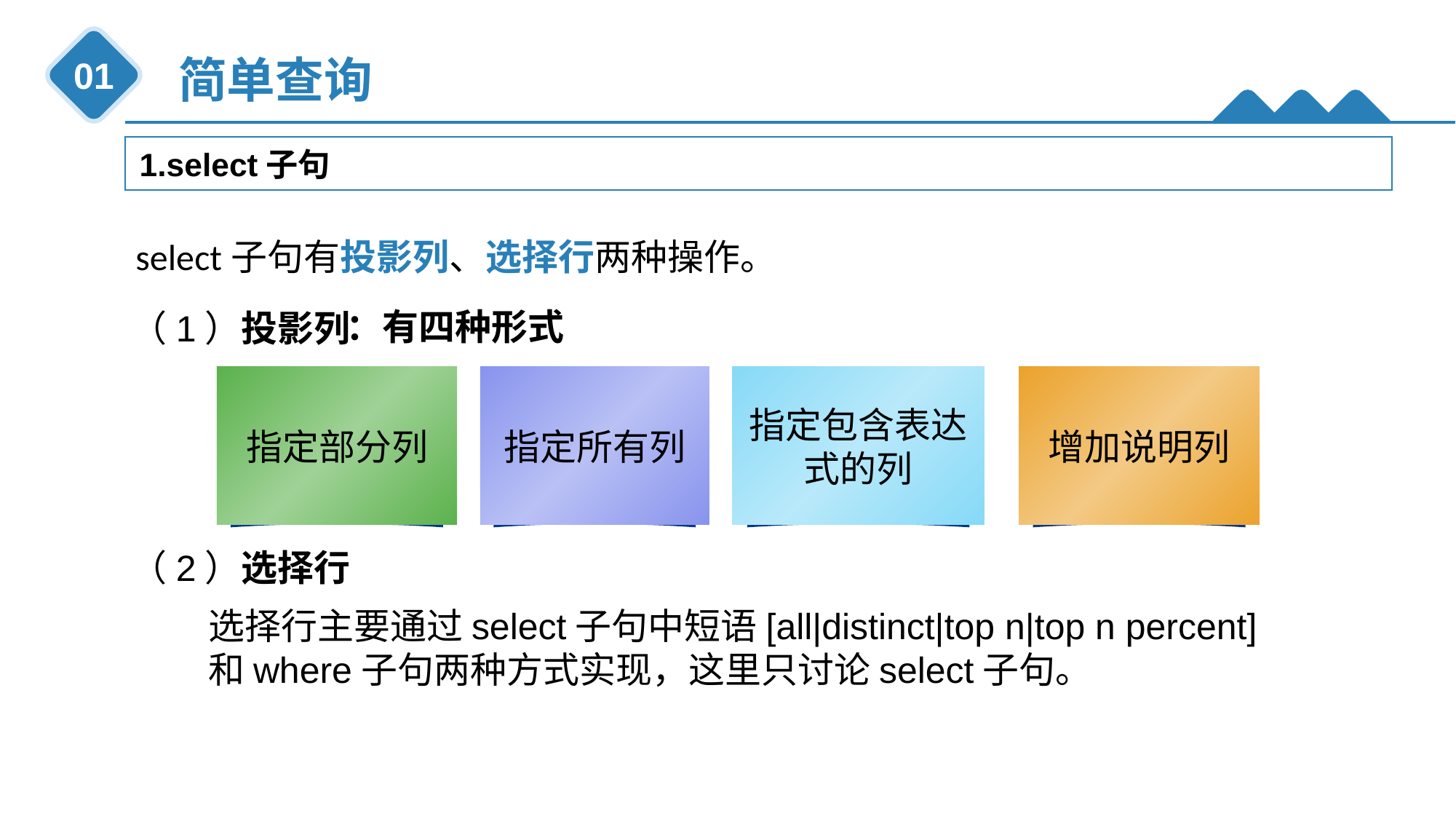

简单查询
01

1.select子句
select子句有投影列、选择行两种操作。
：有四种形式
（1）投影列
主讲：叶潮流
合肥学院
数据库原理与应用
指定部分列

指定所有列

指定包含表达式的列

增加说明列

（2）选择行
选择行主要通过select子句中短语[all|distinct|top n|top n percent]和where子句两种方式实现，这里只讨论select子句。